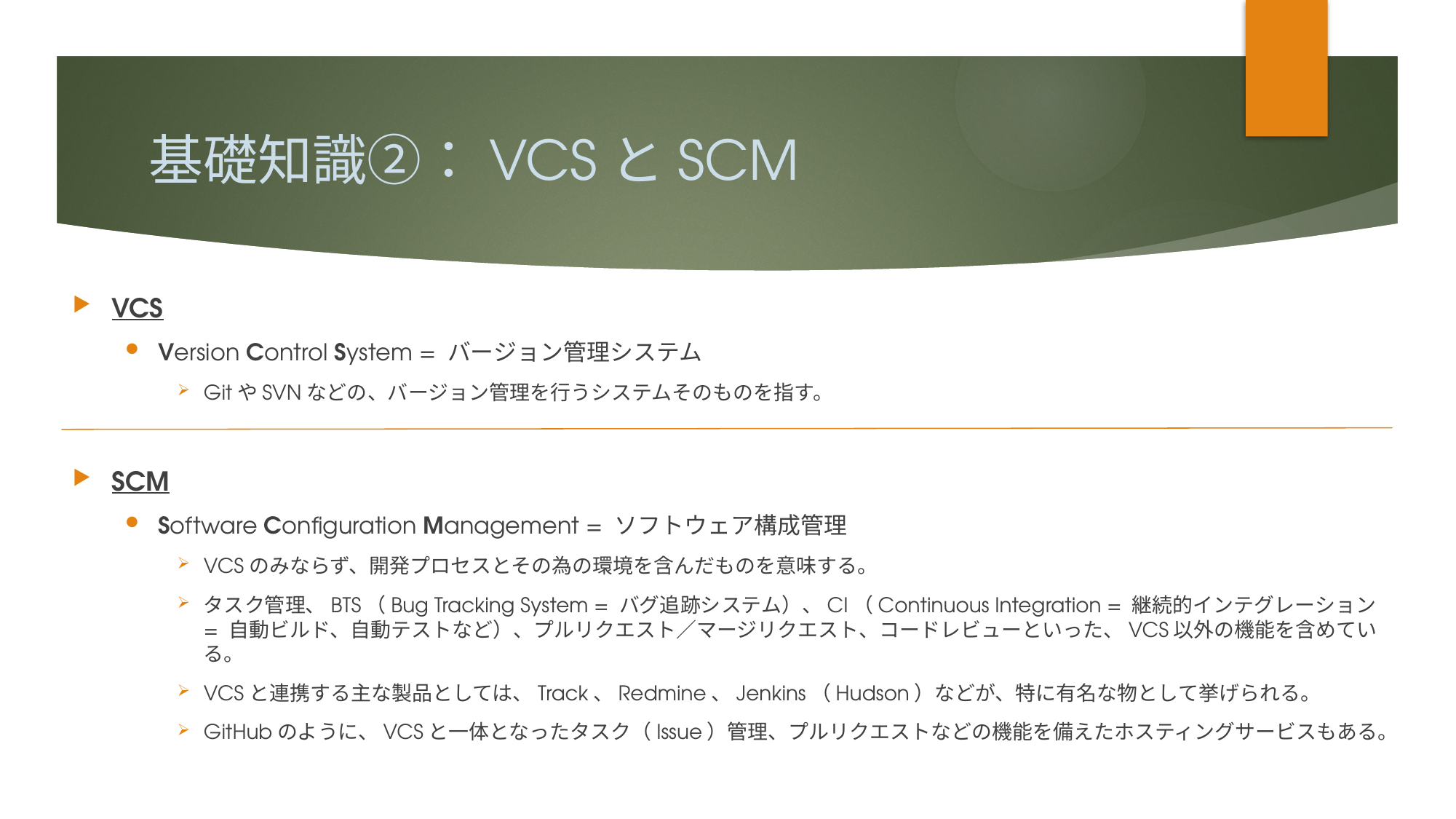

# 基礎知識②：VCSとSCM
VCS
Version Control System = バージョン管理システム
GitやSVNなどの、バージョン管理を行うシステムそのものを指す。

SCM
Software Configuration Management = ソフトウェア構成管理
VCSのみならず、開発プロセスとその為の環境を含んだものを意味する。
タスク管理、BTS（Bug Tracking System = バグ追跡システム）、CI（Continuous Integration = 継続的インテグレーション = 自動ビルド、自動テストなど）、プルリクエスト／マージリクエスト、コードレビューといった、VCS以外の機能を含めている。
VCSと連携する主な製品としては、Track、Redmine、Jenkins（Hudson）などが、特に有名な物として挙げられる。
GitHubのように、VCSと一体となったタスク（Issue）管理、プルリクエストなどの機能を備えたホスティングサービスもある。